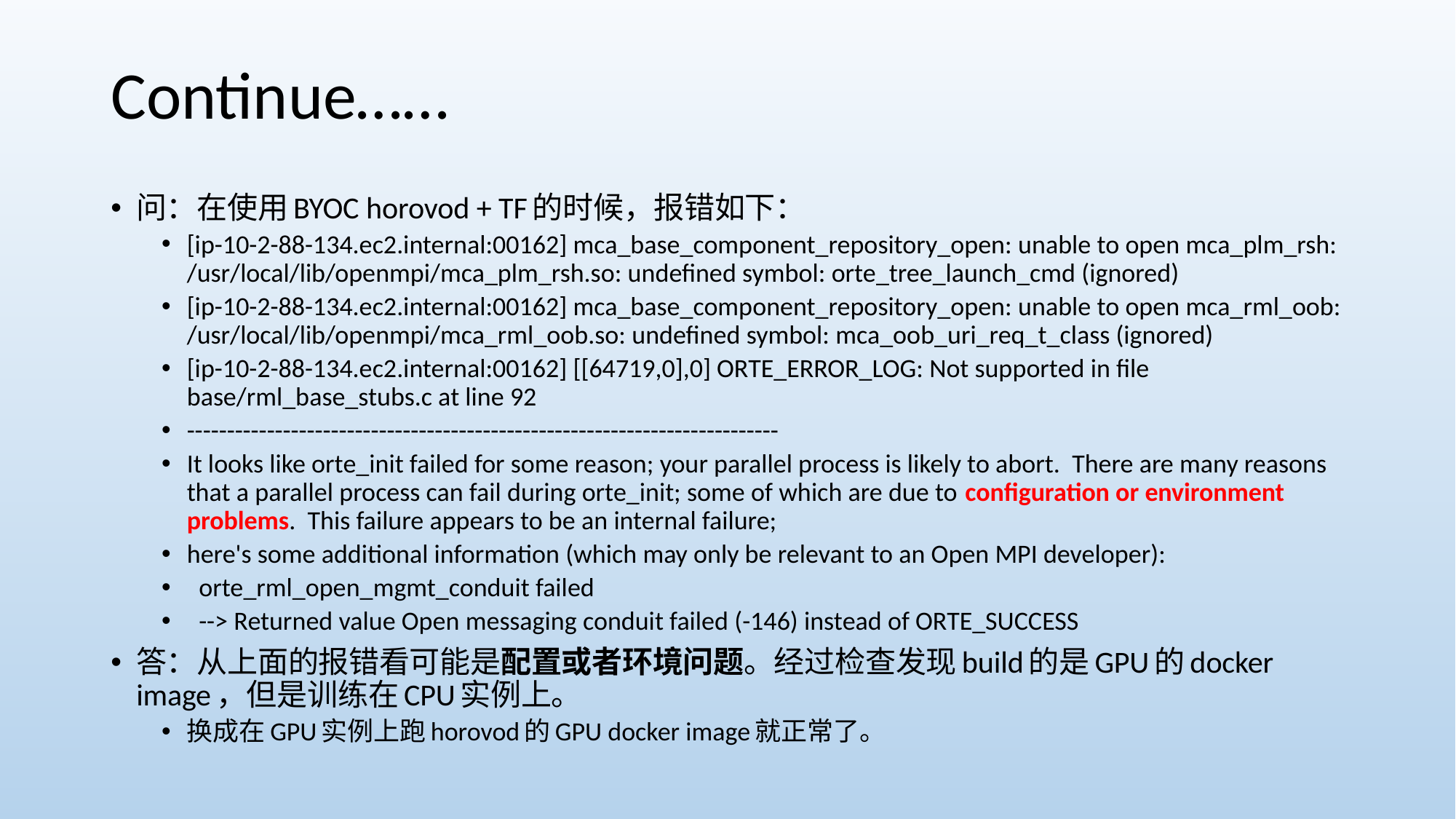

# Continue……
问：在使用BYOC horovod + TF的时候，报错如下：
[ip-10-2-88-134.ec2.internal:00162] mca_base_component_repository_open: unable to open mca_plm_rsh: /usr/local/lib/openmpi/mca_plm_rsh.so: undefined symbol: orte_tree_launch_cmd (ignored)
[ip-10-2-88-134.ec2.internal:00162] mca_base_component_repository_open: unable to open mca_rml_oob: /usr/local/lib/openmpi/mca_rml_oob.so: undefined symbol: mca_oob_uri_req_t_class (ignored)
[ip-10-2-88-134.ec2.internal:00162] [[64719,0],0] ORTE_ERROR_LOG: Not supported in file base/rml_base_stubs.c at line 92
--------------------------------------------------------------------------
It looks like orte_init failed for some reason; your parallel process is likely to abort.  There are many reasons that a parallel process can fail during orte_init; some of which are due to configuration or environment problems.  This failure appears to be an internal failure;
here's some additional information (which may only be relevant to an Open MPI developer):
  orte_rml_open_mgmt_conduit failed
  --> Returned value Open messaging conduit failed (-146) instead of ORTE_SUCCESS
答：从上面的报错看可能是配置或者环境问题。经过检查发现build的是GPU的docker image，但是训练在CPU实例上。
换成在GPU实例上跑horovod的GPU docker image就正常了。